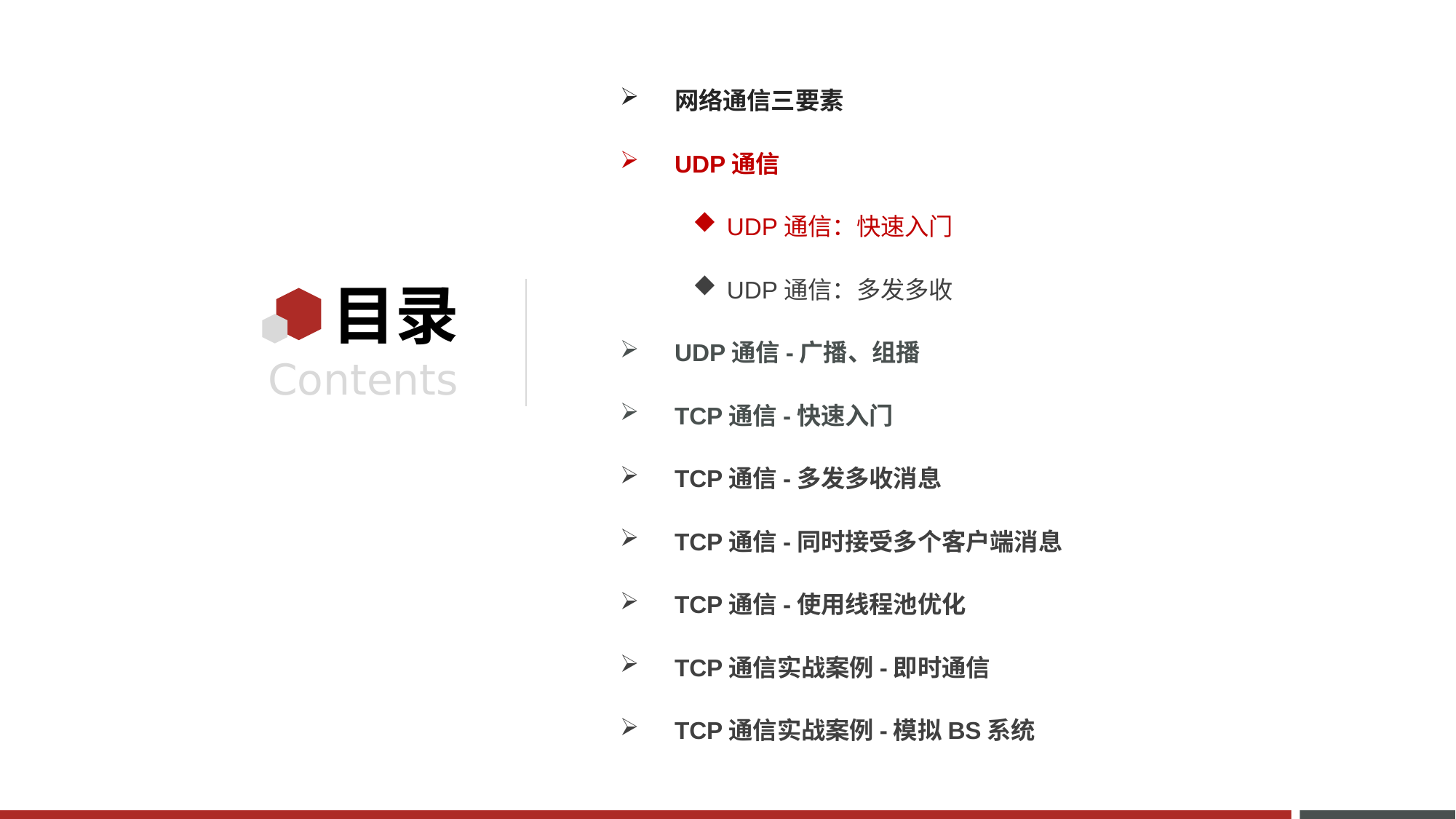

网络通信三要素
UDP通信
UDP通信：快速入门
UDP通信：多发多收
UDP通信-广播、组播
TCP通信-快速入门
TCP通信-多发多收消息
TCP通信-同时接受多个客户端消息
TCP通信-使用线程池优化
TCP通信实战案例-即时通信
TCP通信实战案例-模拟BS系统